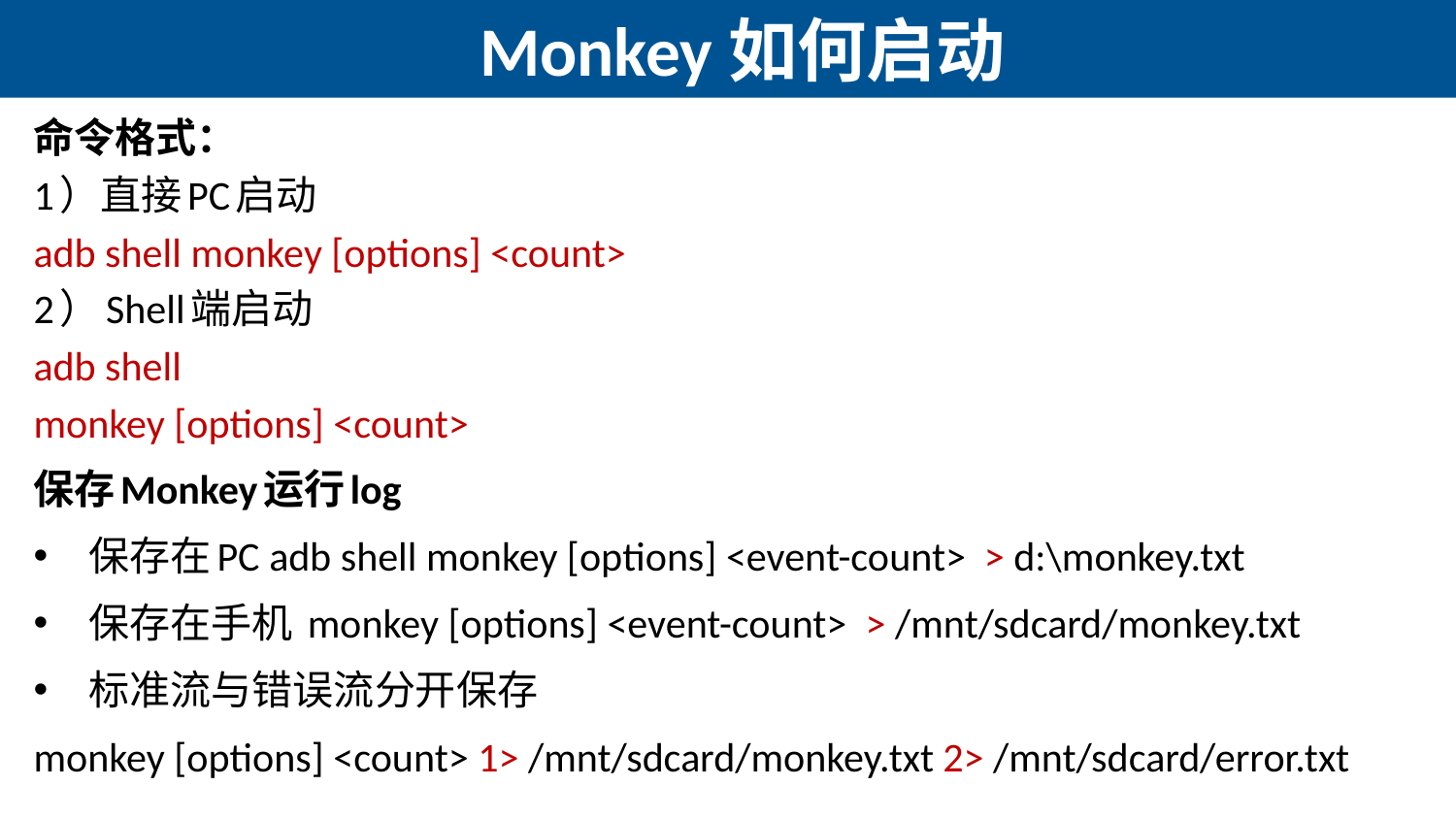

# Monkey如何启动
命令格式：
1）直接PC启动
adb shell monkey [options] <count>
2）Shell端启动
adb shell
monkey [options] <count>
保存Monkey运行log
保存在PC adb shell monkey [options] <event-count>  > d:\monkey.txt
保存在手机 monkey [options] <event-count>  > /mnt/sdcard/monkey.txt
标准流与错误流分开保存
monkey [options] <count> 1> /mnt/sdcard/monkey.txt 2> /mnt/sdcard/error.txt